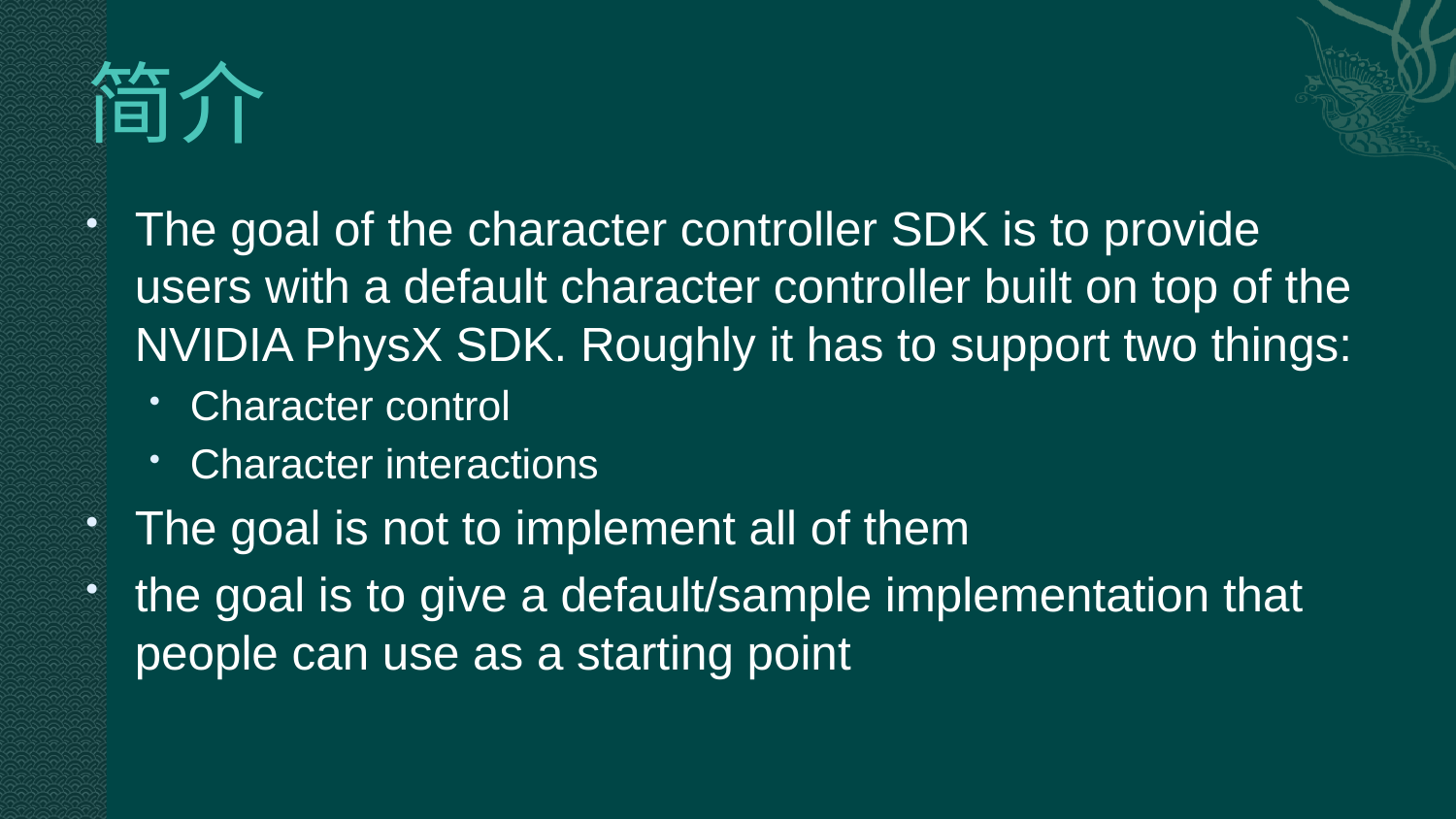

# 简介
The goal of the character controller SDK is to provide users with a default character controller built on top of the NVIDIA PhysX SDK. Roughly it has to support two things:
Character control
Character interactions
The goal is not to implement all of them
the goal is to give a default/sample implementation that people can use as a starting point